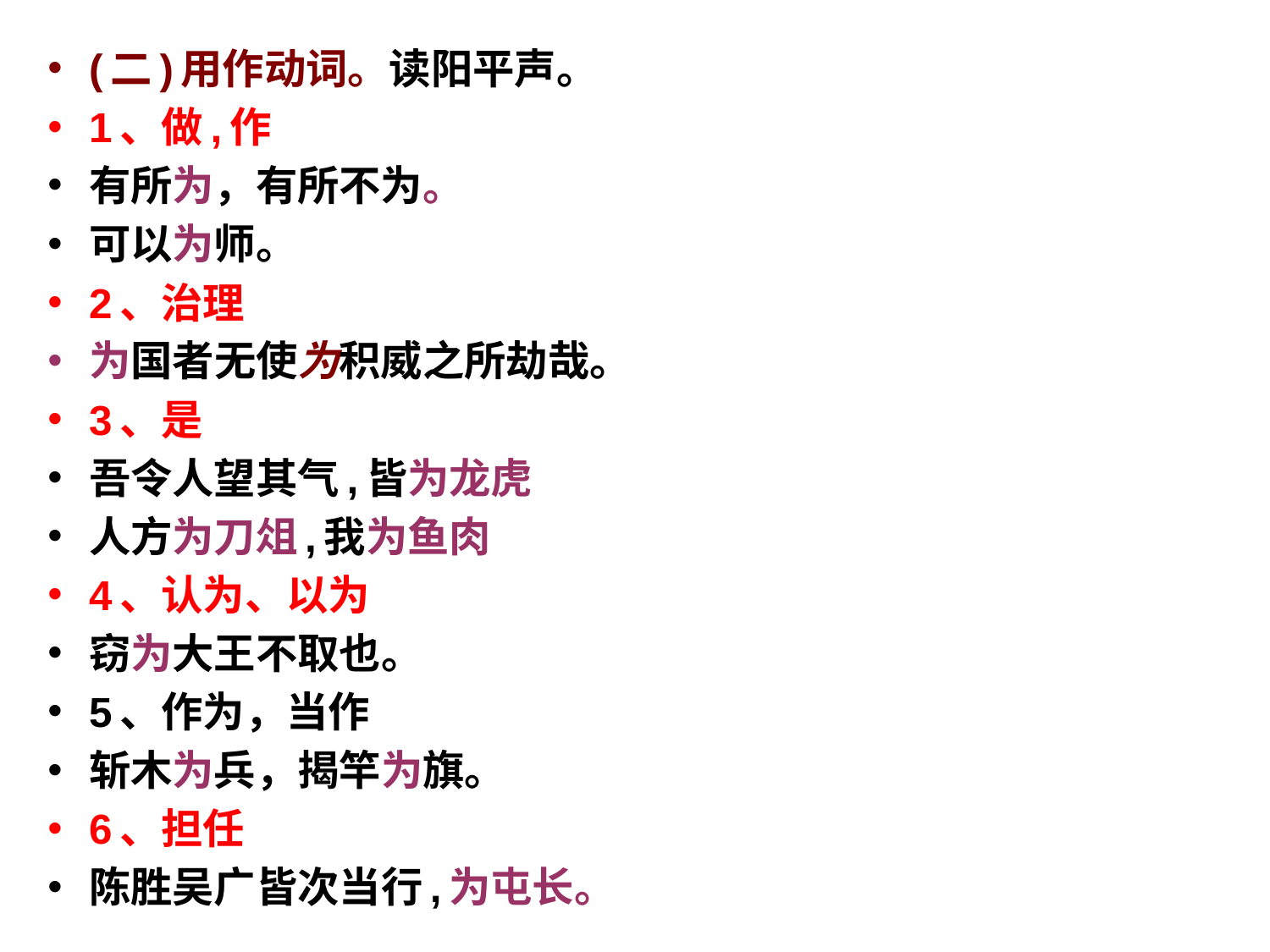

(二)用作动词。读阳平声。
1、做,作
有所为，有所不为。
可以为师。
2、治理
为国者无使为积威之所劫哉。
3、是
吾令人望其气,皆为龙虎
人方为刀俎,我为鱼肉
4、认为、以为
窃为大王不取也。
5、作为，当作
斩木为兵，揭竿为旗。
6、担任
陈胜吴广皆次当行,为屯长。